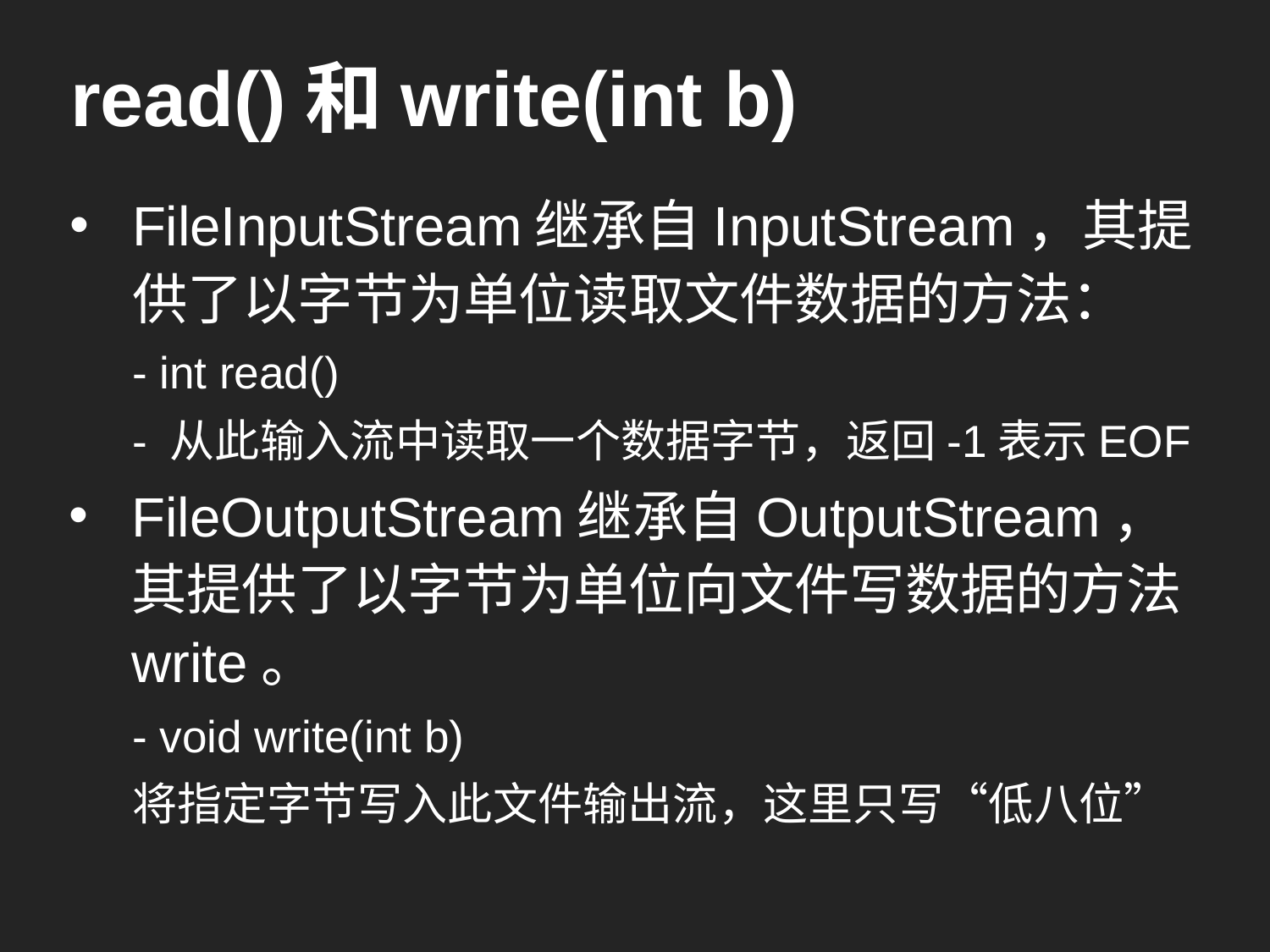

# read()和write(int b)
FileInputStream继承自InputStream，其提供了以字节为单位读取文件数据的方法：
- int read()
- 从此输入流中读取一个数据字节，返回-1表示EOF
FileOutputStream继承自OutputStream，其提供了以字节为单位向文件写数据的方法write。
- void write(int b)
将指定字节写入此文件输出流，这里只写“低八位”